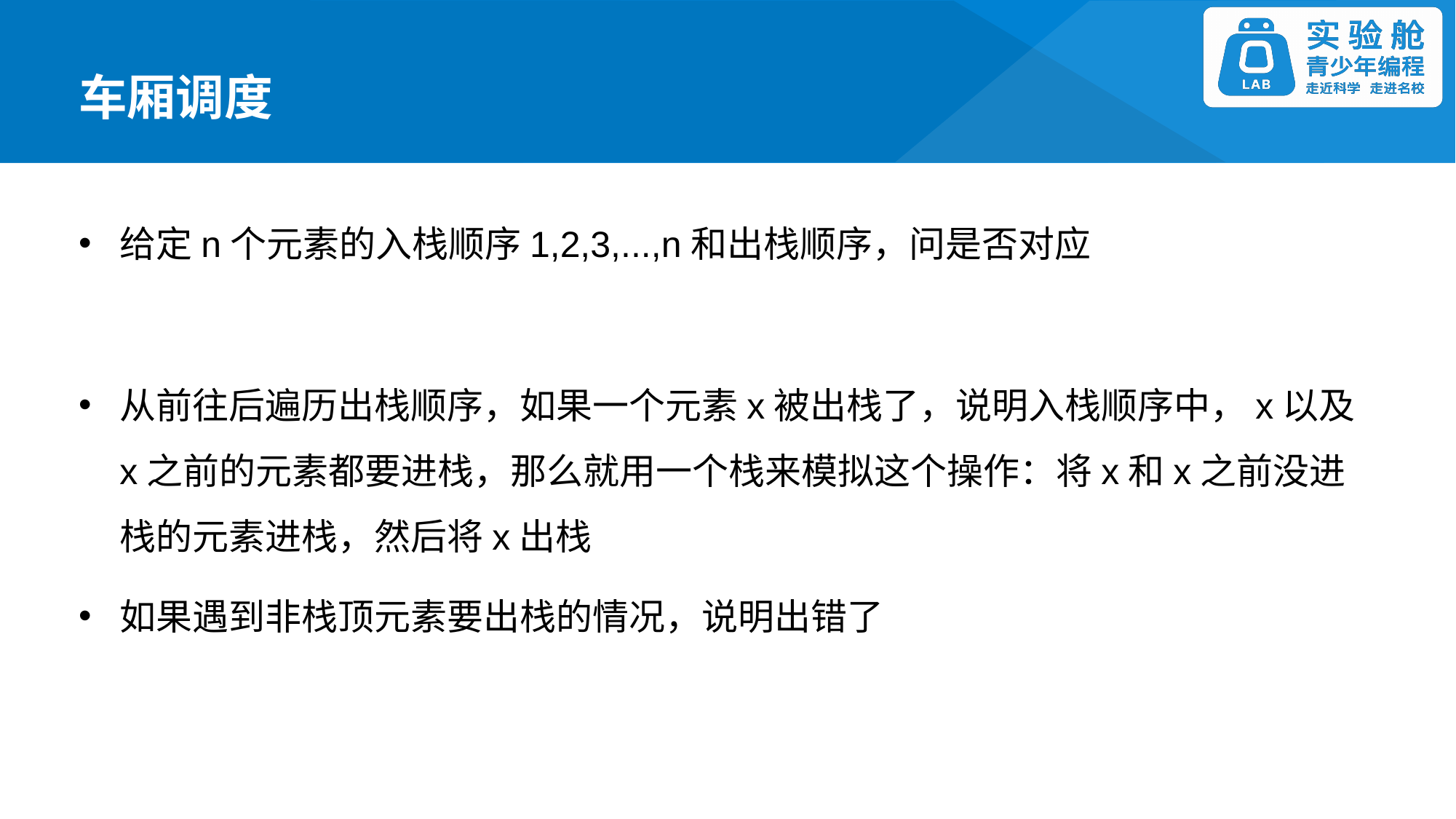

车厢调度
给定n个元素的入栈顺序1,2,3,...,n和出栈顺序，问是否对应

从前往后遍历出栈顺序，如果一个元素x被出栈了，说明入栈顺序中，x以及x之前的元素都要进栈，那么就用一个栈来模拟这个操作：将x和x之前没进栈的元素进栈，然后将x出栈
如果遇到非栈顶元素要出栈的情况，说明出错了